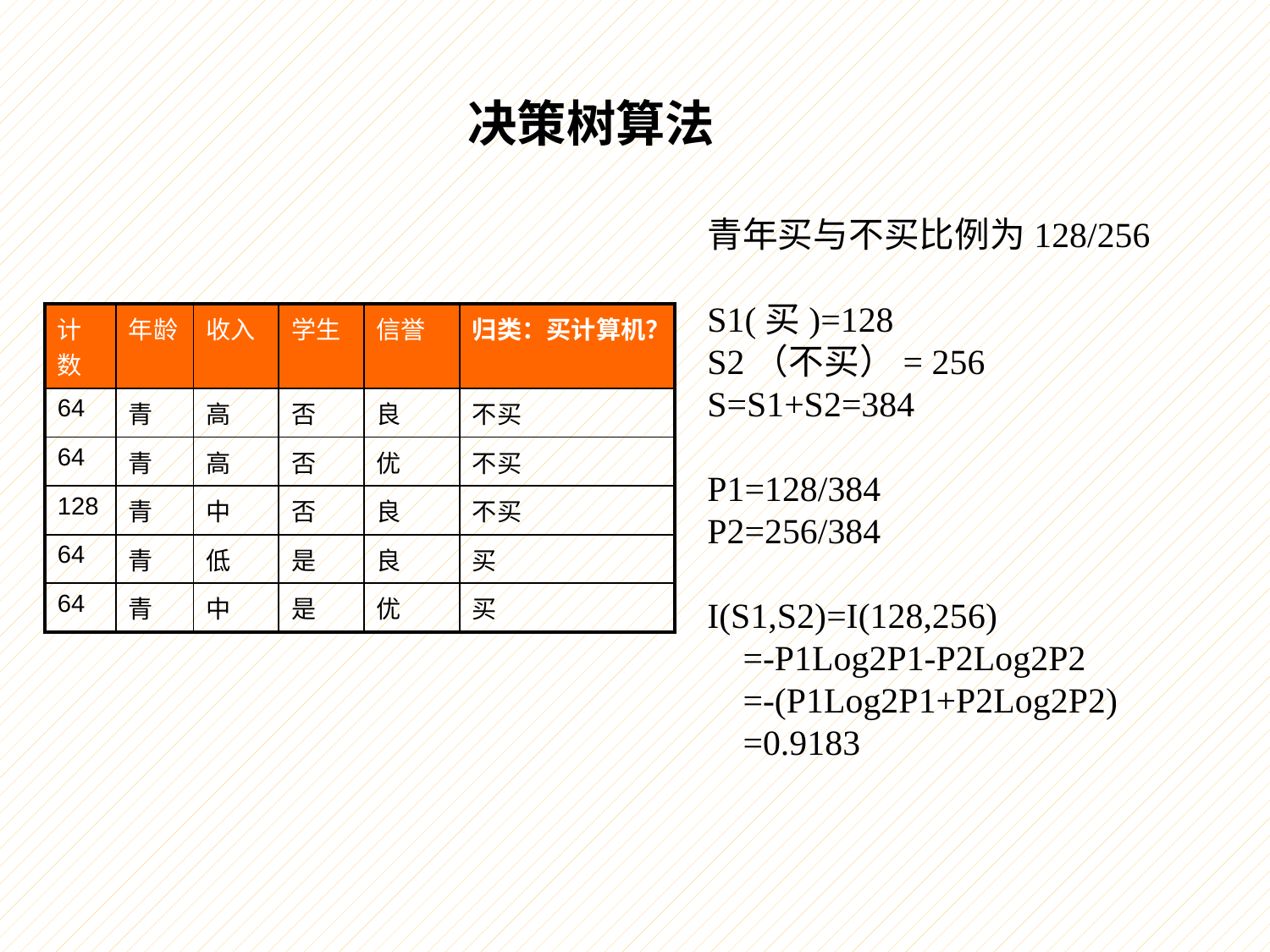

决策树算法
青年买与不买比例为128/256

S1(买)=128
S2（不买）= 256
S=S1+S2=384

P1=128/384
P2=256/384

I(S1,S2)=I(128,256)
    =-P1Log2P1-P2Log2P2
    =-(P1Log2P1+P2Log2P2)
    =0.9183
| 计数 | 年龄 | 收入 | 学生 | 信誉 | 归类：买计算机？ |
| --- | --- | --- | --- | --- | --- |
| 64 | 青 | 高 | 否 | 良 | 不买 |
| 64 | 青 | 高 | 否 | 优 | 不买 |
| 128 | 青 | 中 | 否 | 良 | 不买 |
| 64 | 青 | 低 | 是 | 良 | 买 |
| 64 | 青 | 中 | 是 | 优 | 买 |